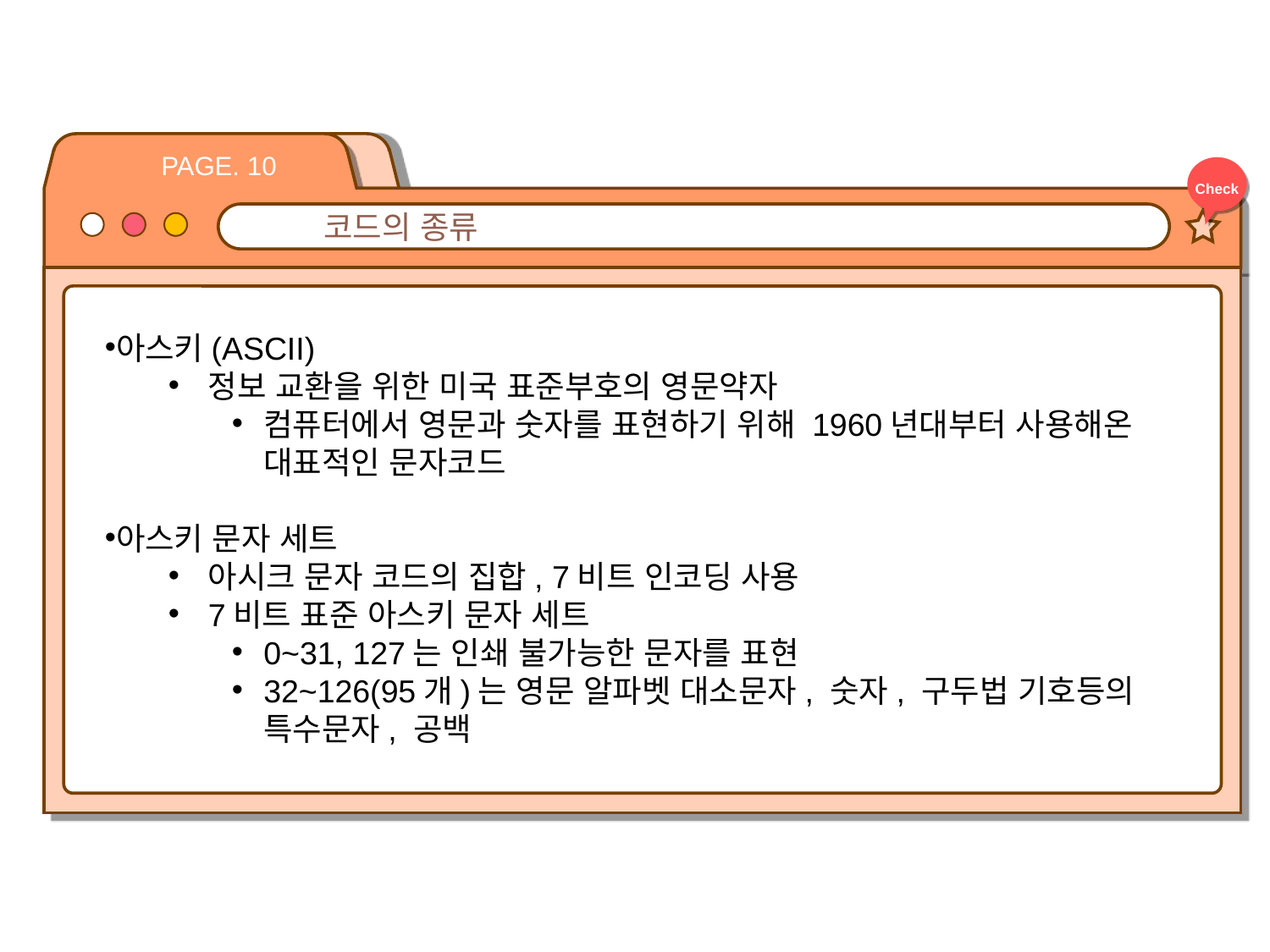

PAGE. 10
Check
📱코드의 종류

아스키(ASCII)
정보 교환을 위한 미국 표준부호의 영문약자
컴퓨터에서 영문과 숫자를 표현하기 위해 1960년대부터 사용해온 대표적인 문자코드

아스키 문자 세트
아시크 문자 코드의 집합, 7비트 인코딩 사용
7비트 표준 아스키 문자 세트
0~31, 127는 인쇄 불가능한 문자를 표현
32~126(95개)는 영문 알파벳 대소문자, 숫자, 구두법 기호등의 특수문자, 공백